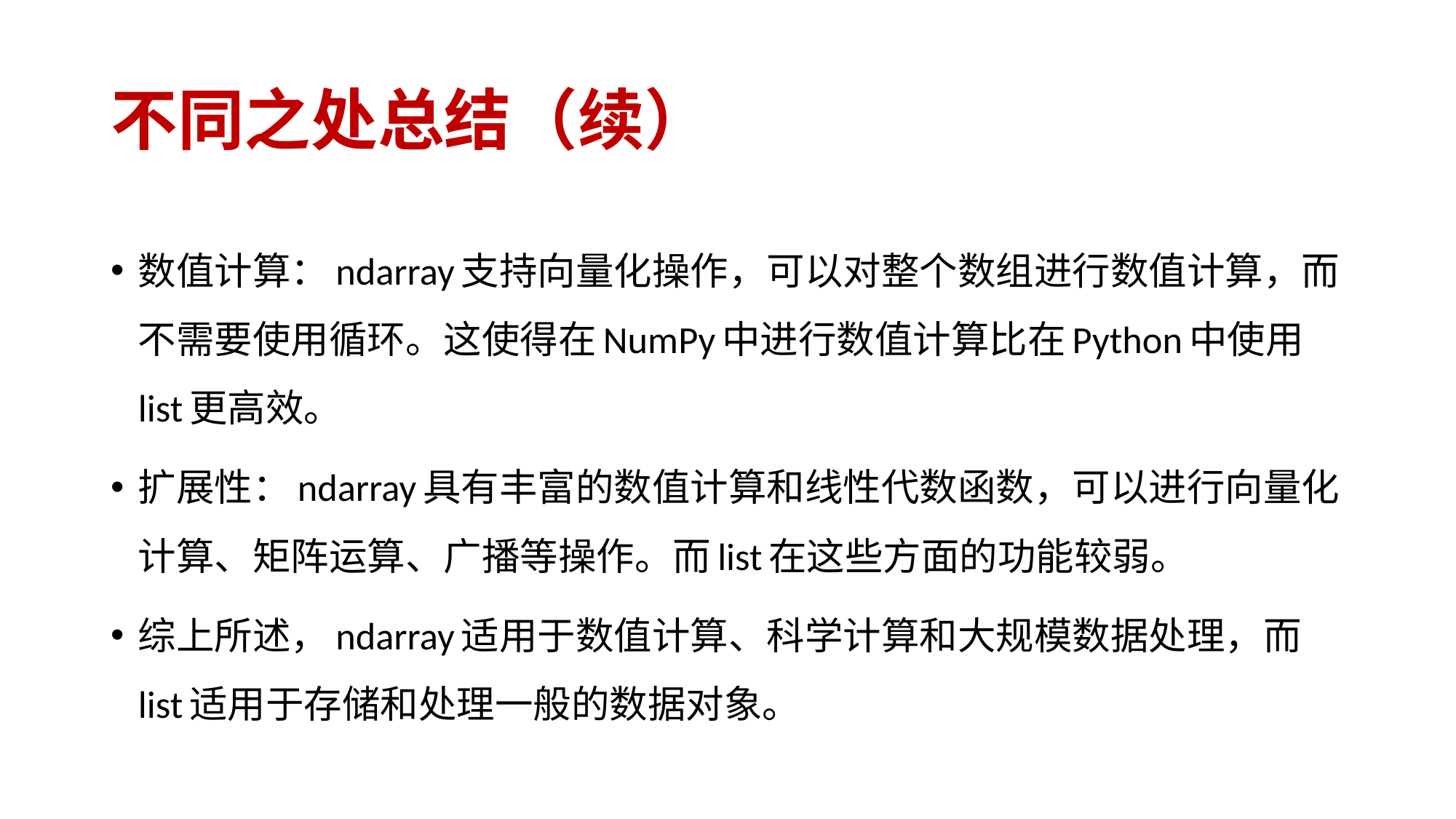

# 不同之处总结（续）
数值计算：ndarray支持向量化操作，可以对整个数组进行数值计算，而不需要使用循环。这使得在NumPy中进行数值计算比在Python中使用list更高效。
扩展性：ndarray具有丰富的数值计算和线性代数函数，可以进行向量化计算、矩阵运算、广播等操作。而list在这些方面的功能较弱。
综上所述，ndarray适用于数值计算、科学计算和大规模数据处理，而list适用于存储和处理一般的数据对象。